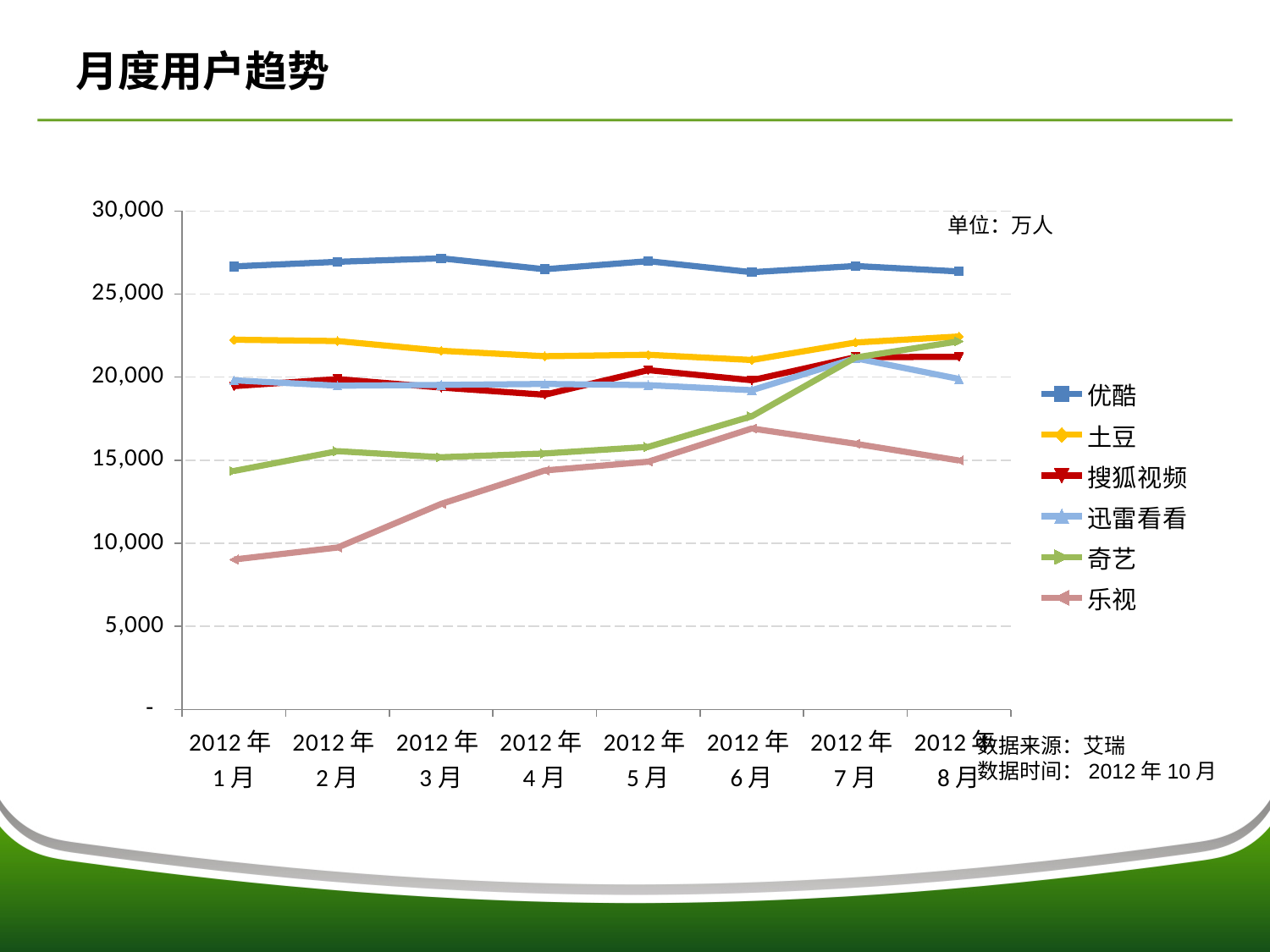

# 月度用户趋势

### Chart

| Category | 优酷 | 土豆 | 搜狐视频 | 迅雷看看 | 奇艺 | 乐视 |
|---|---|---|---|---|---|---|
| 2012年1月 | 26662.3 | 22250.1 | 19462.4 | 19808.8 | 14357.1 | 9027.799999999981 |
| 2012年2月 | 26937.2 | 22169.7 | 19881.5 | 19485.599999999944 | 15548.2 | 9747.0 |
| 2012年3月 | 27148.5 | 21586.799999999996 | 19374.3 | 19533.3 | 15182.3 | 12371.9 |
| 2012年4月 | 26489.3 | 21258.799999999996 | 18941.7 | 19590.9 | 15409.0 | 14386.2 |
| 2012年5月 | 26975.8 | 21345.3 | 20422.099999999944 | 19518.0 | 15805.3 | 14913.0 |
| 2012年6月 | 26313.3 | 21031.2 | 19814.5 | 19213.4 | 17649.3 | 16911.0 |
| 2012年7月 | 26684.9 | 22081.7 | 21201.2 | 21136.0 | 21179.5 | 15992.7 |
| 2012年8月 | 26357.0 | 22448.0 | 21219.599999999944 | 19891.5 | 22158.4 | 14984.6 |
单位：万人
数据来源：艾瑞
数据时间：2012年10月